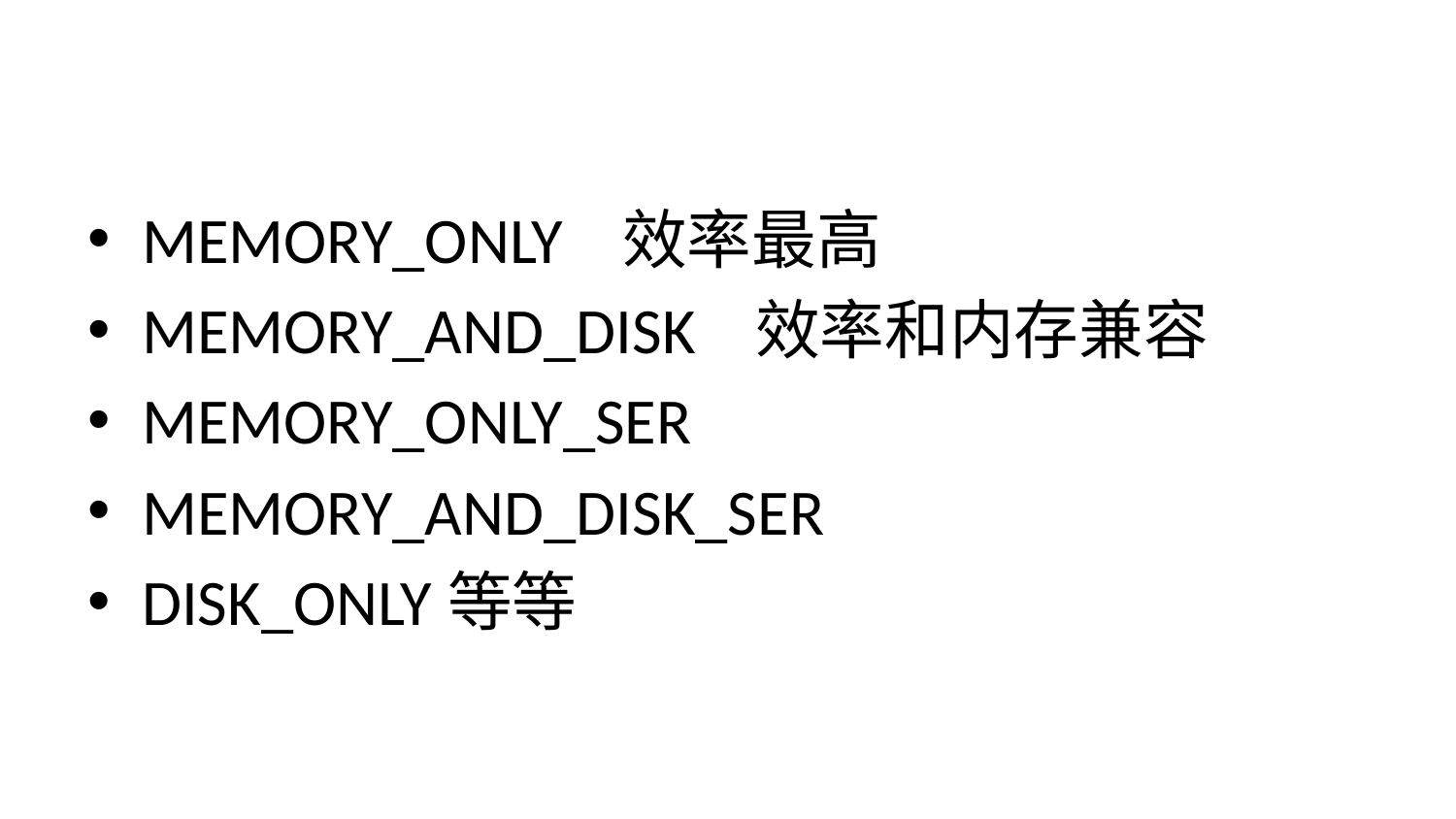

#
MEMORY_ONLY   效率最高
MEMORY_AND_DISK   效率和内存兼容
MEMORY_ONLY_SER
MEMORY_AND_DISK_SER
DISK_ONLY等等